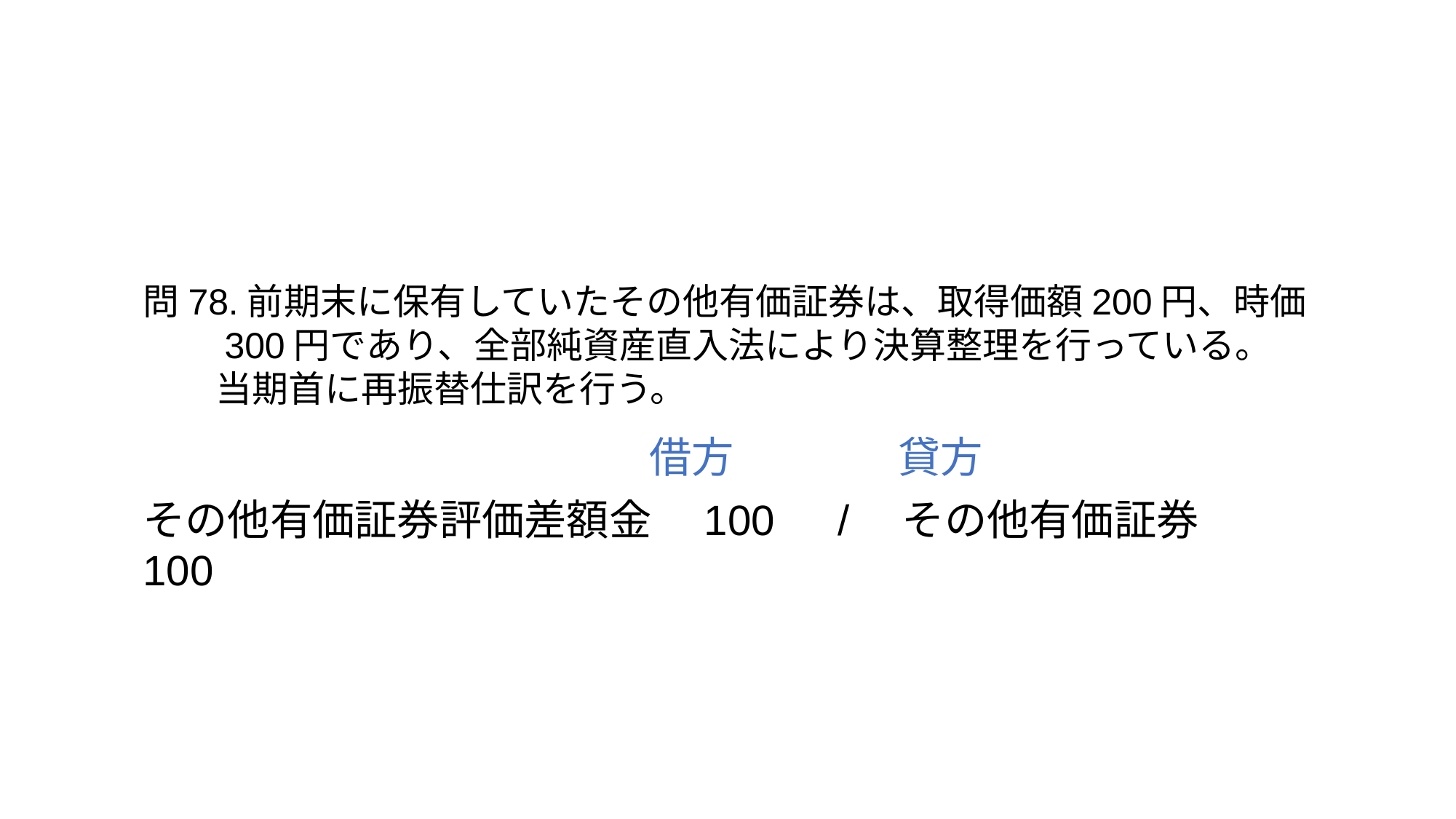

問78.前期末に保有していたその他有価証券は、取得価額200円、時価
　　300円であり、全部純資産直入法により決算整理を行っている。
　　当期首に再振替仕訳を行う。
借方
貸方
その他有価証券評価差額金　100　/　その他有価証券　100